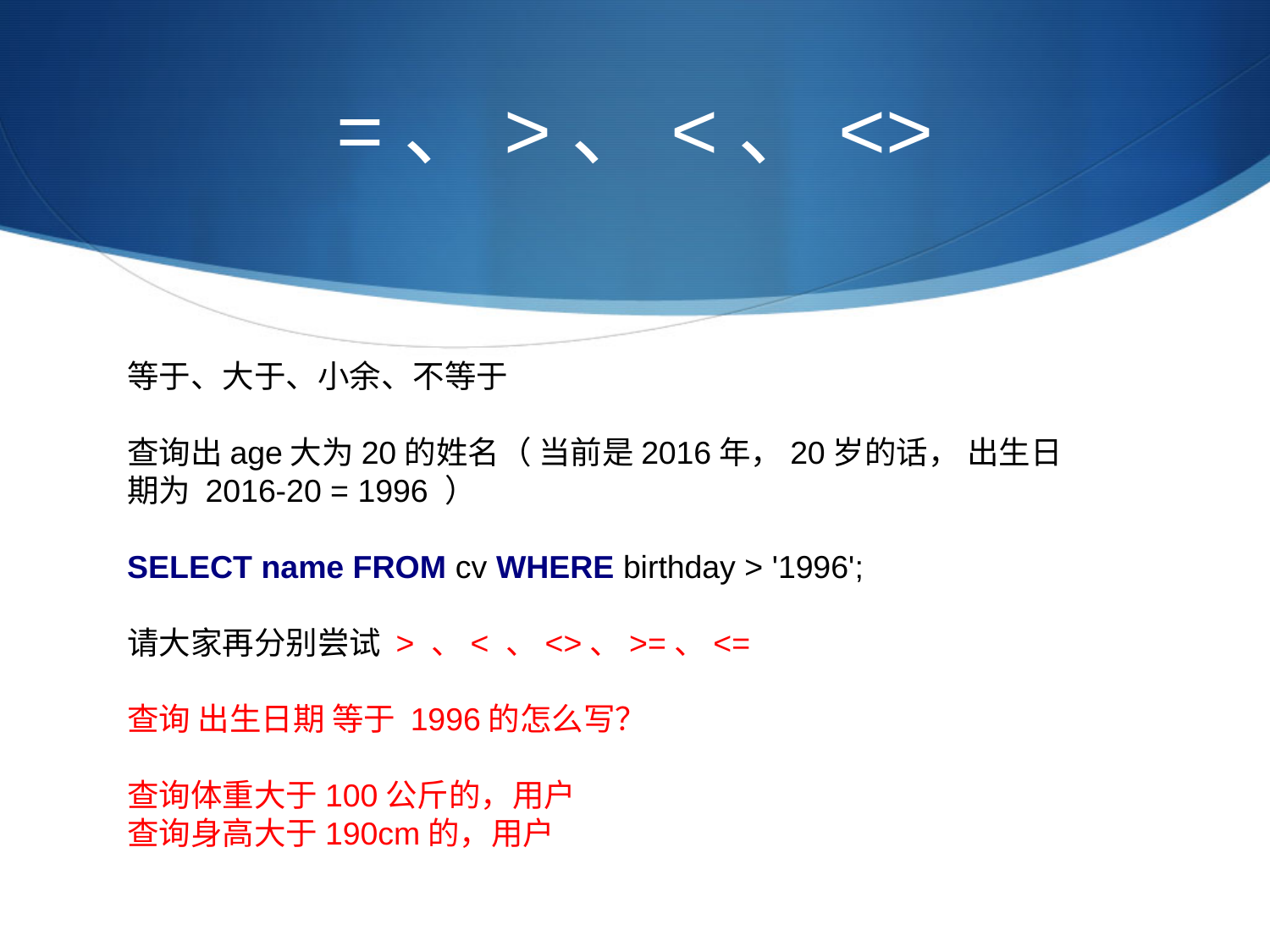

# =、>、<、<>
等于、大于、小余、不等于

查询出age大为20的姓名（ 当前是2016年，20岁的话， 出生日期为 2016-20 = 1996 ）

SELECT name FROM cv WHERE birthday > '1996';

请大家再分别尝试 > 、< 、<>、>=、<=

查询 出生日期 等于 1996的怎么写？

查询体重大于100公斤的，用户
查询身高大于190cm的，用户